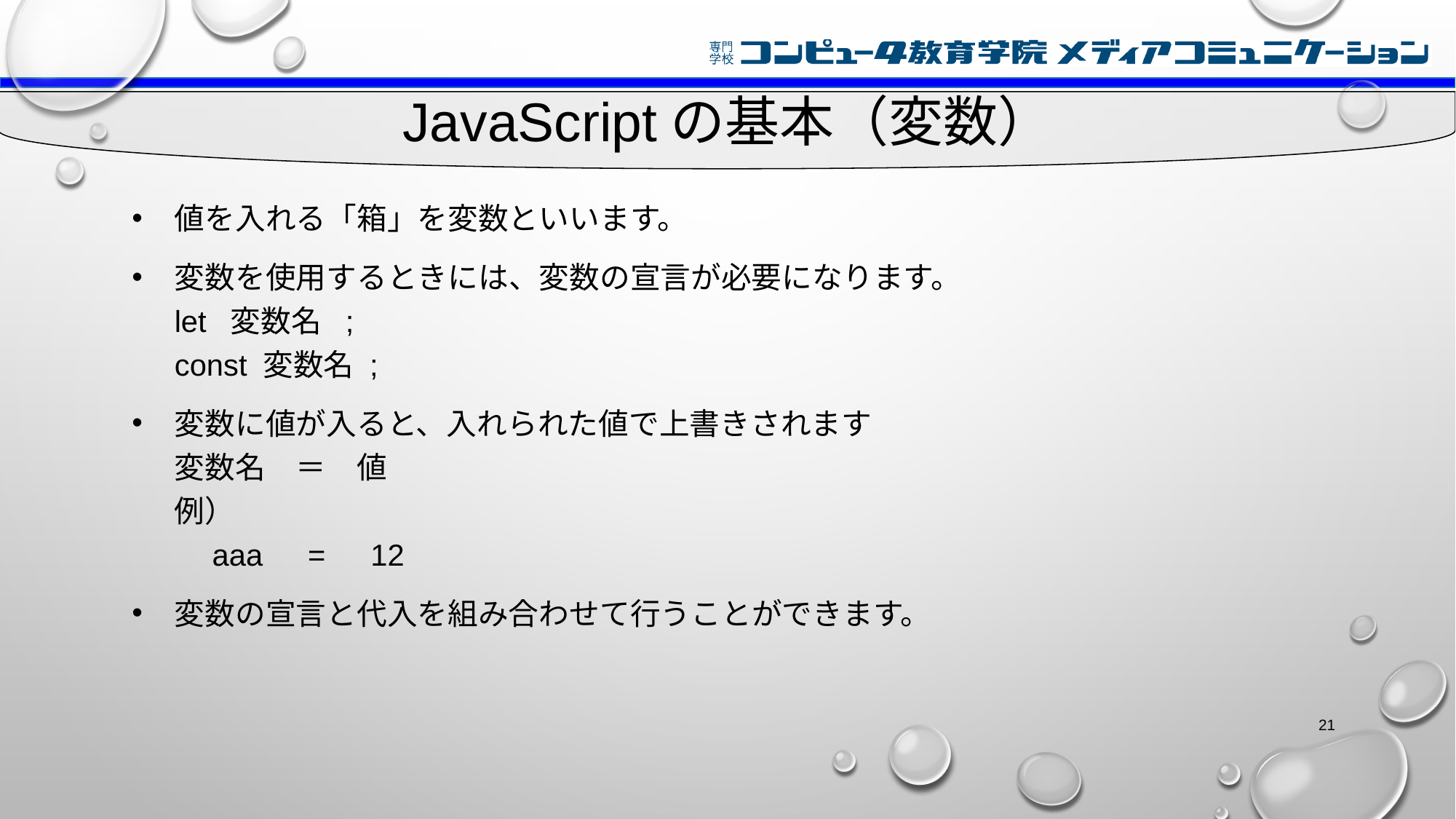

# JavaScriptの基本（変数）
値を入れる「箱」を変数といいます。
変数を使用するときには、変数の宣言が必要になります。
let  変数名  ;
const 変数名 ;
変数に値が入ると、入れられた値で上書きされます
変数名　＝　値
例）
　aaa　=　12
変数の宣言と代入を組み合わせて行うことができます。
21